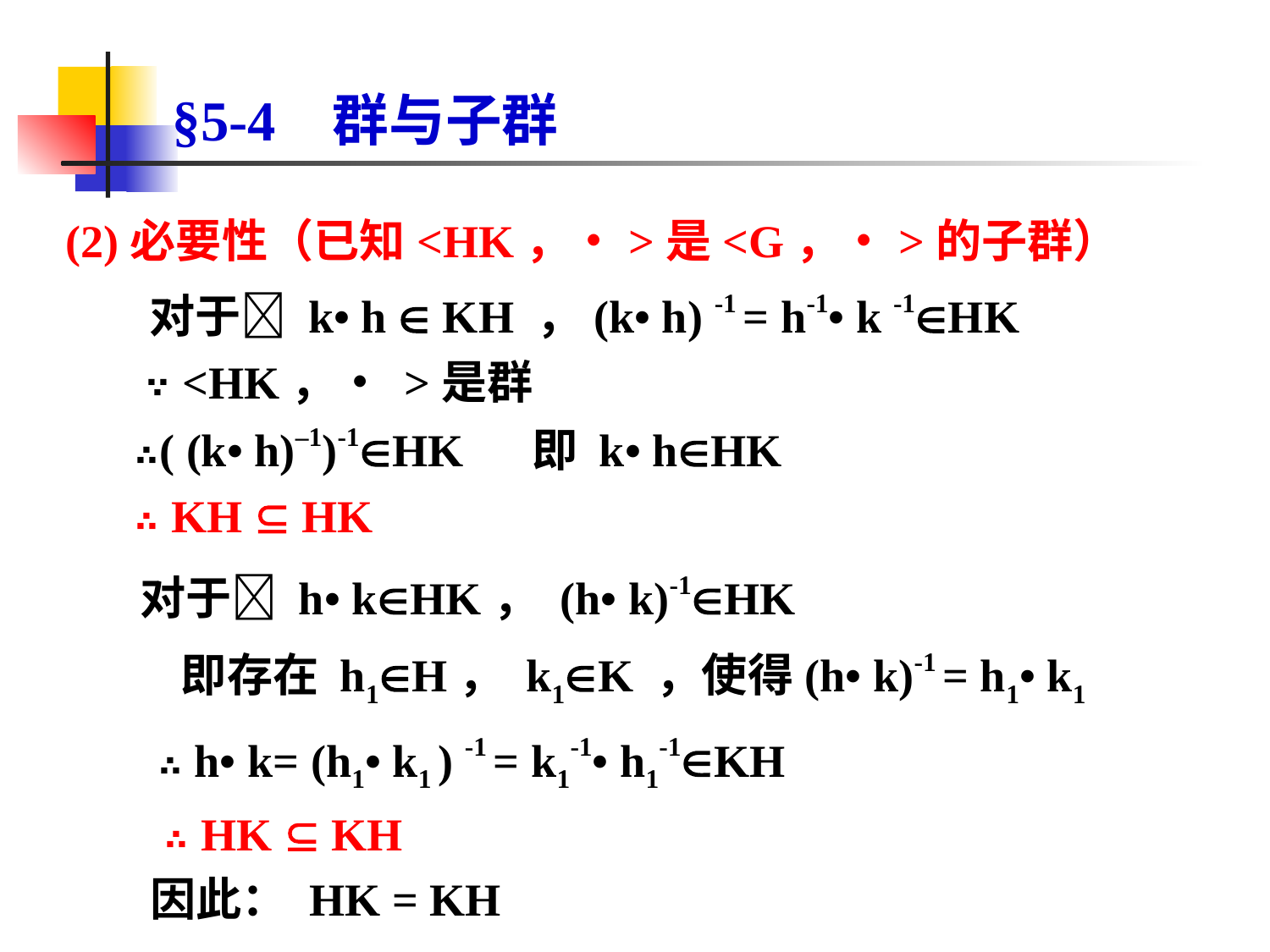

# §5-4   群与子群
(2)必要性（已知<HK，•>是<G，•>的子群）
       对于∀ k• h ∈ KH ，(k• h) -1 = h-1• k -1∈HK
       ∵ <HK，• >是群
      ∴( (k• h)–1)-1∈HK     即 k• h∈HK
      ∴ KH ⊆ HK
 对于∀ h• k∈HK， (h• k)-1∈HK
     即存在 h1∈H， k1∈K ，使得(h• k)-1 = h1• k1
      ∴ h• k= (h1• k1 ) -1 = k1-1• h1-1∈KH
    ∴ HK ⊆ KH
  因此： HK = KH
47